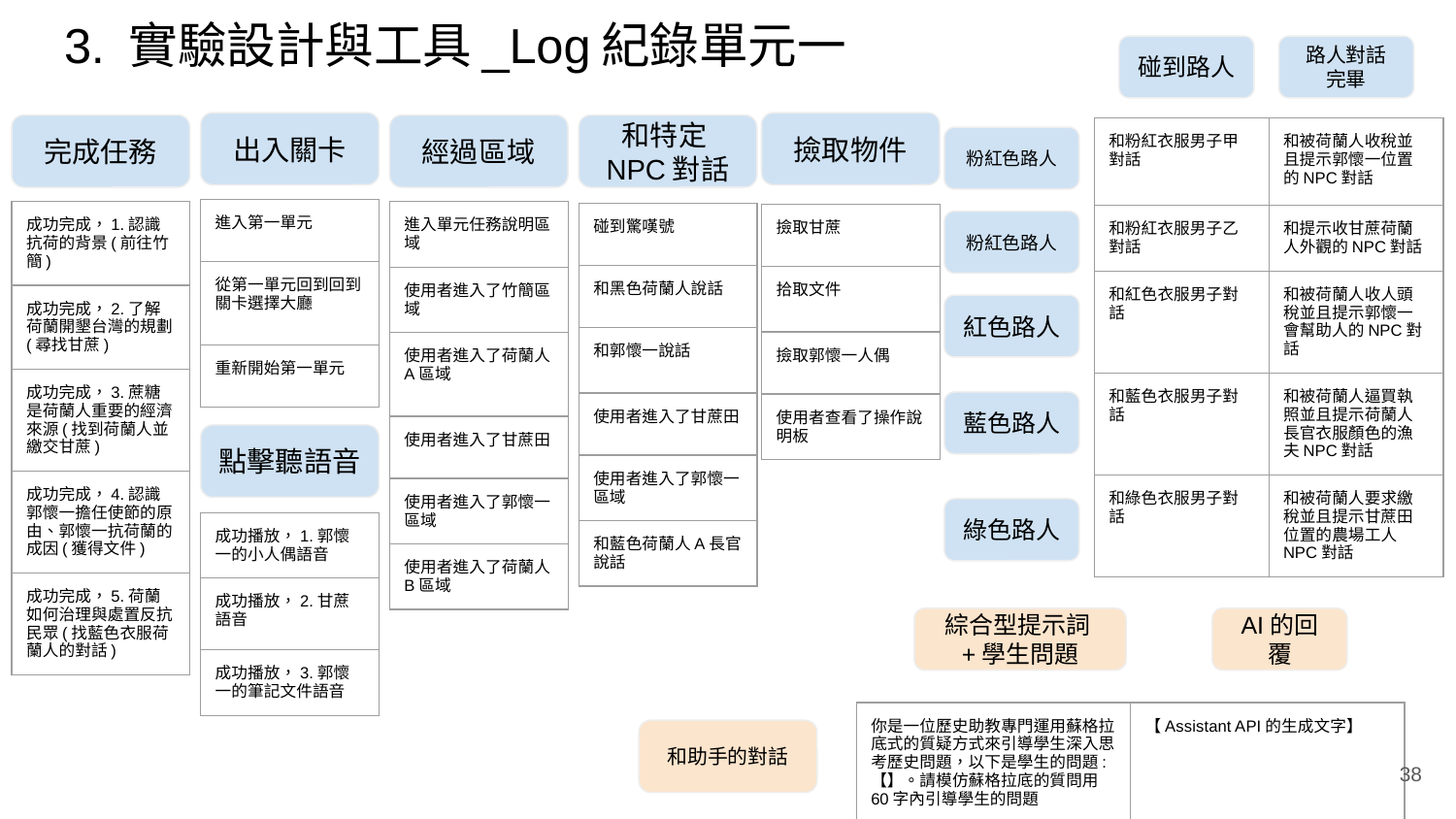

# 3. 實驗設計與工具_Log紀錄單元一
碰到路人
路人對話完畢
撿取物件
出入關卡
完成任務
經過區域
和特定NPC對話
| 和粉紅衣服男子甲對話 | 和被荷蘭人收稅並且提示郭懷一位置的NPC對話 |
| --- | --- |
| 和粉紅衣服男子乙對話 | 和提示收甘蔗荷蘭人外觀的NPC對話 |
| 和紅色衣服男子對話 | 和被荷蘭人收人頭稅並且提示郭懷一會幫助人的NPC對話 |
| 和藍色衣服男子對話 | 和被荷蘭人逼買執照並且提示荷蘭人長官衣服顏色的漁夫NPC對話 |
| 和綠色衣服男子對話 | 和被荷蘭人要求繳稅並且提示甘蔗田位置的農場工人NPC對話 |
粉紅色路人
| 進入第一單元 |
| --- |
| 從第一單元回到回到關卡選擇大廳 |
| 重新開始第一單元 |
| 成功完成，1.認識抗荷的背景(前往竹簡) |
| --- |
| 成功完成，2.了解荷蘭開墾台灣的規劃(尋找甘蔗) |
| 成功完成，3.蔗糖是荷蘭人重要的經濟來源(找到荷蘭人並繳交甘蔗) |
| 成功完成，4.認識郭懷一擔任使節的原由、郭懷一抗荷蘭的成因(獲得文件) |
| 成功完成，5.荷蘭如何治理與處置反抗民眾(找藍色衣服荷蘭人的對話) |
| 進入單元任務說明區域 |
| --- |
| 使用者進入了竹簡區域 |
| 使用者進入了荷蘭人A區域 |
| 使用者進入了甘蔗田 |
| 使用者進入了郭懷一區域 |
| 使用者進入了荷蘭人B區域 |
| 碰到驚嘆號 |
| --- |
| 和黑色荷蘭人說話 |
| 和郭懷一說話 |
| 使用者進入了甘蔗田 |
| 使用者進入了郭懷一區域 |
| 和藍色荷蘭人A長官說話 |
| 撿取甘蔗 |
| --- |
| 拾取文件 |
| 撿取郭懷一人偶 |
| 使用者查看了操作說明板 |
粉紅色路人
紅色路人
藍色路人
點擊聽語音
綠色路人
| 成功播放，1.郭懷一的小人偶語音 |
| --- |
| 成功播放，2.甘蔗語音 |
| 成功播放，3.郭懷一的筆記文件語音 |
綜合型提示詞+學生問題
AI的回覆
| 你是一位歷史助教專門運用蘇格拉底式的質疑方式來引導學生深入思考歷史問題，以下是學生的問題:【】。請模仿蘇格拉底的質問用60字內引導學生的問題 | 【Assistant API的生成文字】 |
| --- | --- |
和助手的對話
38